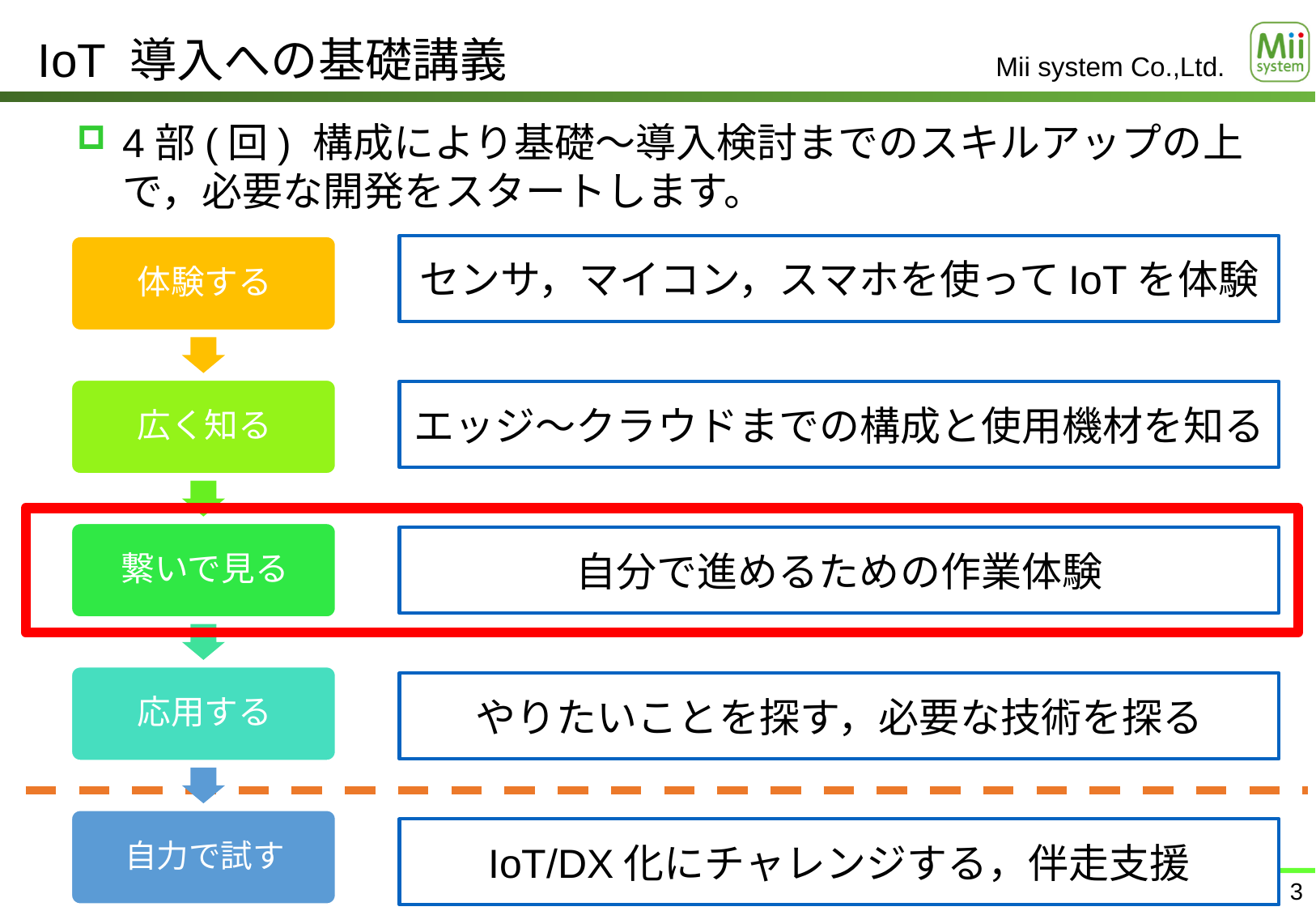

# IoT 導入への基礎講義
4部(回) 構成により基礎～導入検討までのスキルアップの上で，必要な開発をスタートします。
体験する

広く知る

繋いで見る

応用する

自力で試す
センサ，マイコン，スマホを使ってIoTを体験
エッジ～クラウドまでの構成と使用機材を知る

自分で進めるための作業体験
やりたいことを探す，必要な技術を探る
IoT/DX化にチャレンジする，伴走支援
3